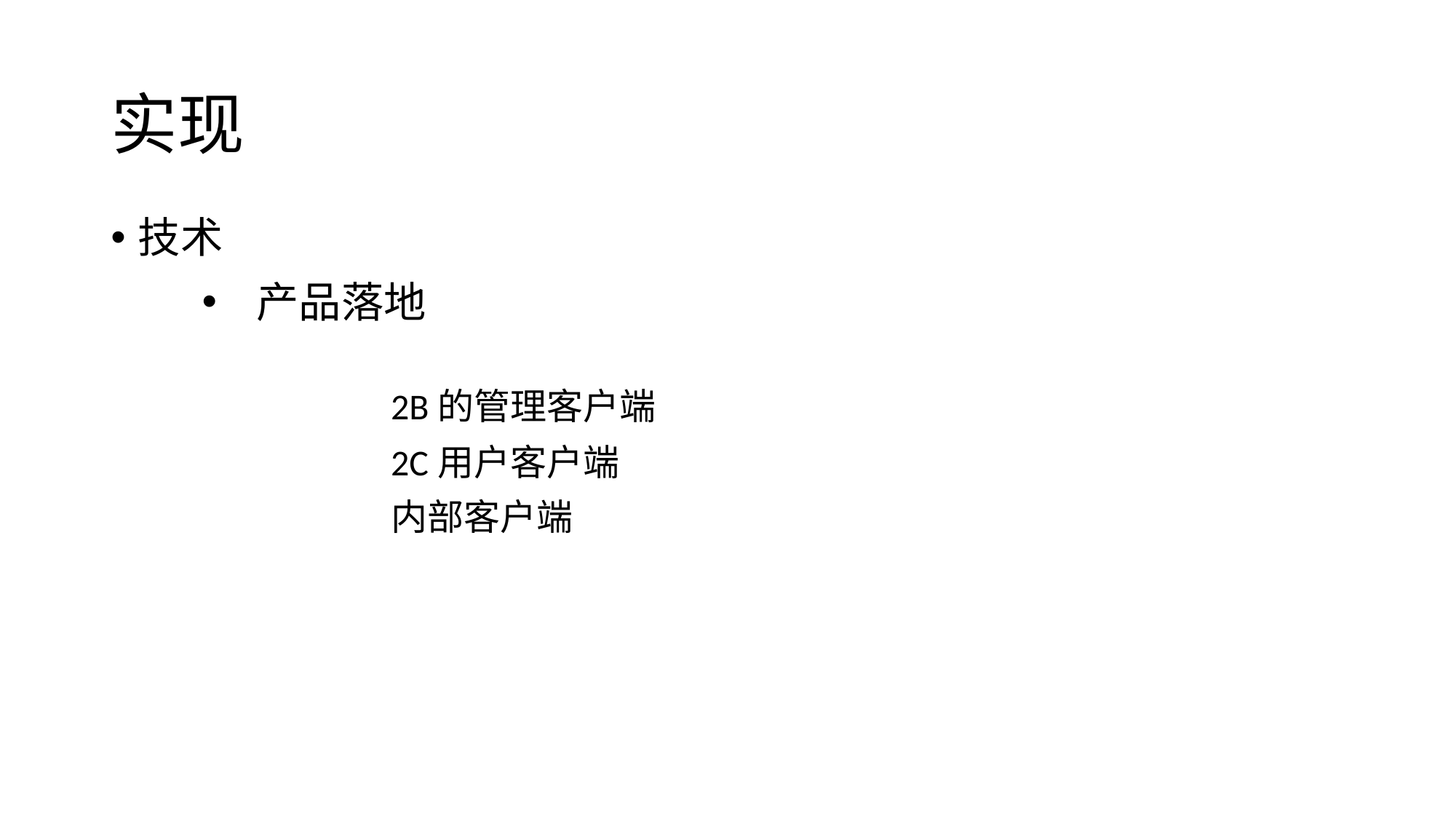

# 实现
技术
产品落地

2B的管理客户端
2C用户客户端
内部客户端